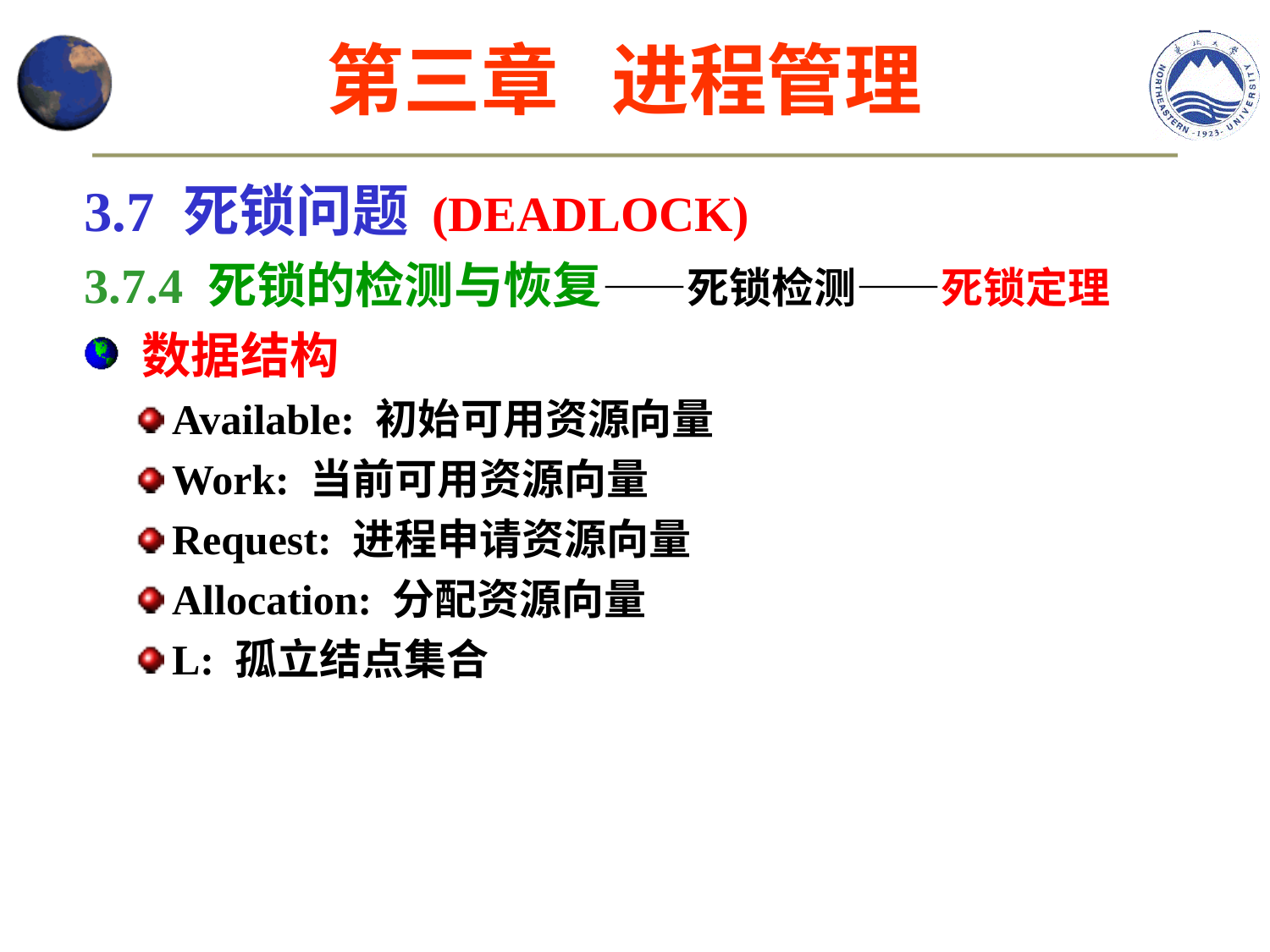

第三章   进程管理
3.7 死锁问题 (DEADLOCK)
3.7.4 死锁的检测与恢复——死锁检测——死锁定理
 数据结构
Available: 初始可用资源向量
Work: 当前可用资源向量
Request: 进程申请资源向量
Allocation: 分配资源向量
L: 孤立结点集合